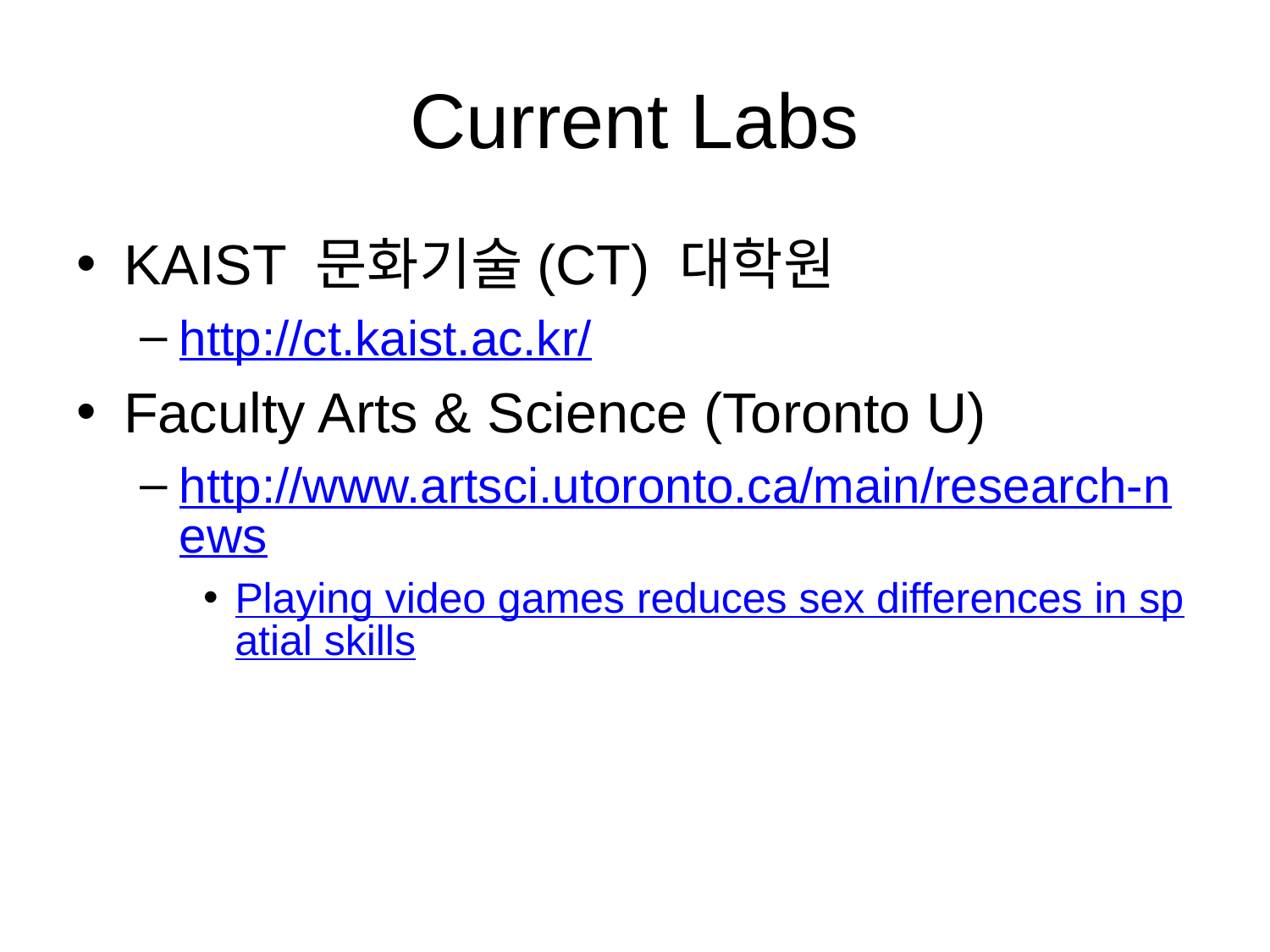

# Current Labs
KAIST 문화기술(CT) 대학원
http://ct.kaist.ac.kr/
Faculty Arts & Science (Toronto U)
http://www.artsci.utoronto.ca/main/research-news
Playing video games reduces sex differences in spatial skills